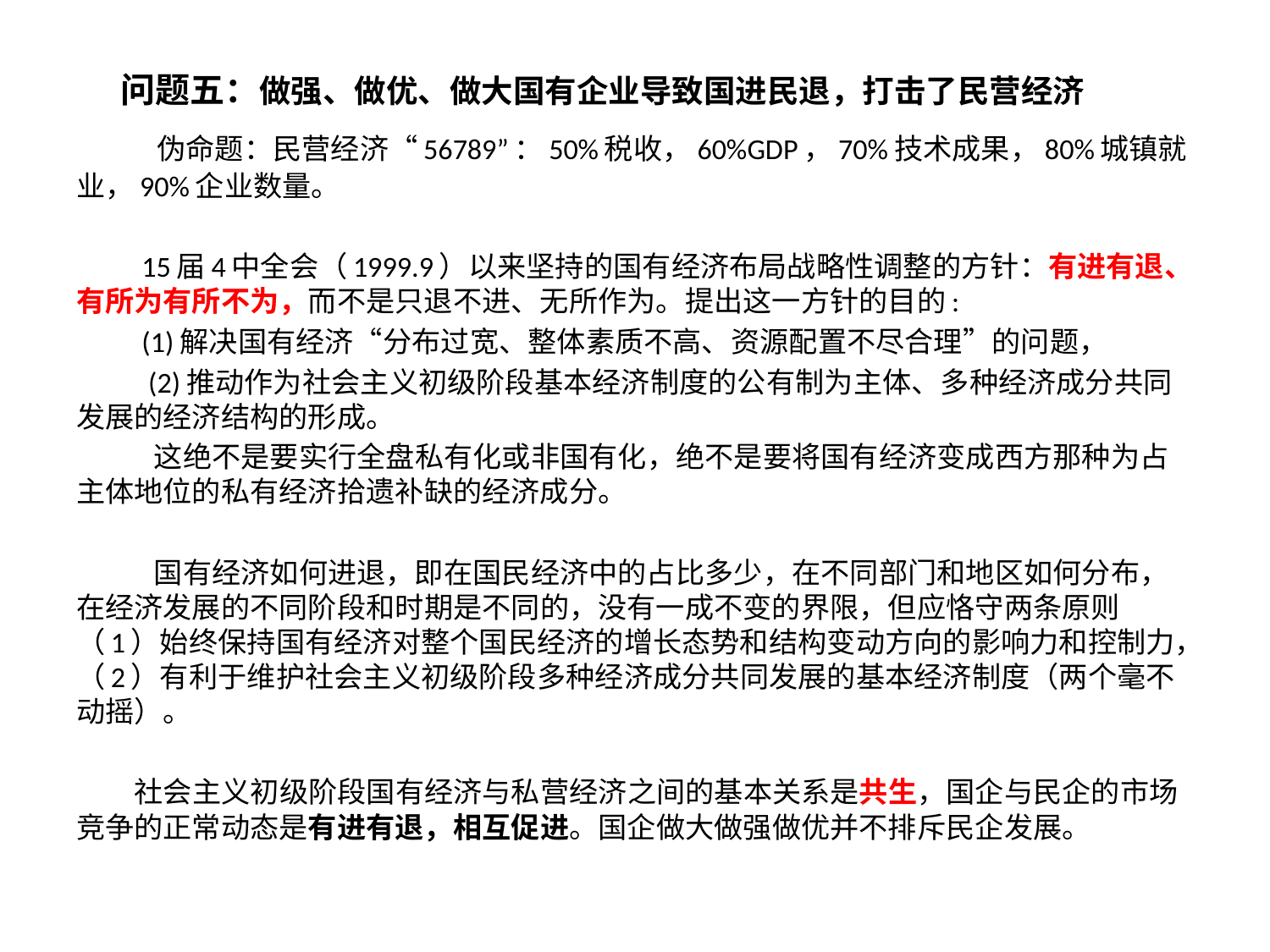

#
    问题五：做强、做优、做大国有企业导致国进民退，打击了民营经济
        伪命题：民营经济“56789”：50%税收，60%GDP，70%技术成果，80%城镇就业，90%企业数量。

          15届4中全会（1999.9）以来坚持的国有经济布局战略性调整的方针：有进有退、有所为有所不为，而不是只退不进、无所作为。提出这一方针的目的:
          (1)解决国有经济“分布过宽、整体素质不高、资源配置不尽合理”的问题，
           (2)推动作为社会主义初级阶段基本经济制度的公有制为主体、多种经济成分共同发展的经济结构的形成。
           这绝不是要实行全盘私有化或非国有化，绝不是要将国有经济变成西方那种为占主体地位的私有经济拾遗补缺的经济成分。

           国有经济如何进退，即在国民经济中的占比多少，在不同部门和地区如何分布，在经济发展的不同阶段和时期是不同的，没有一成不变的界限，但应恪守两条原则（1）始终保持国有经济对整个国民经济的增长态势和结构变动方向的影响力和控制力，（2）有利于维护社会主义初级阶段多种经济成分共同发展的基本经济制度（两个毫不动摇）。

        社会主义初级阶段国有经济与私营经济之间的基本关系是共生，国企与民企的市场竞争的正常动态是有进有退，相互促进。国企做大做强做优并不排斥民企发展。